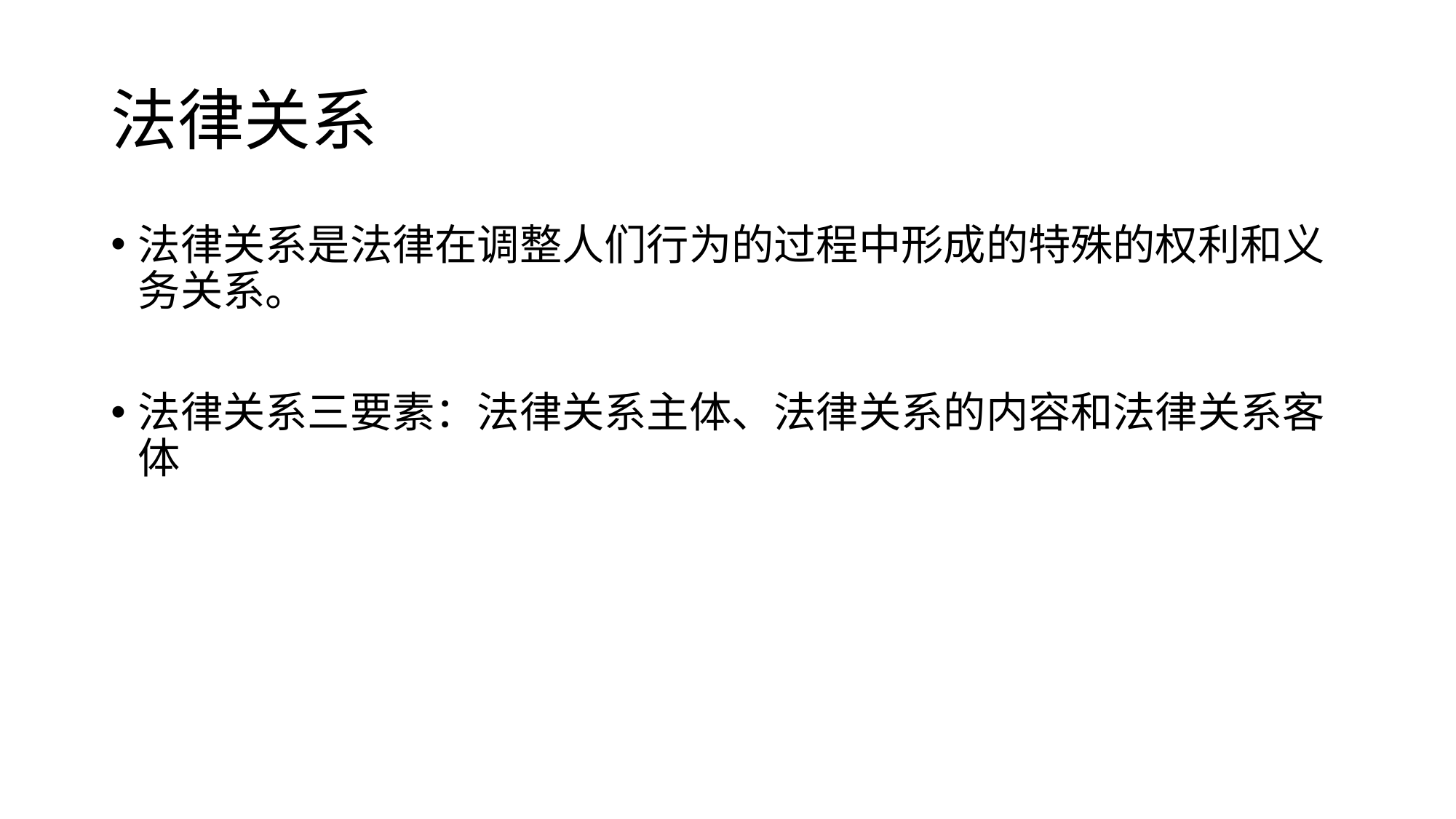

# 法律关系
法律关系是法律在调整人们行为的过程中形成的特殊的权利和义务关系。

法律关系三要素：法律关系主体、法律关系的内容和法律关系客体